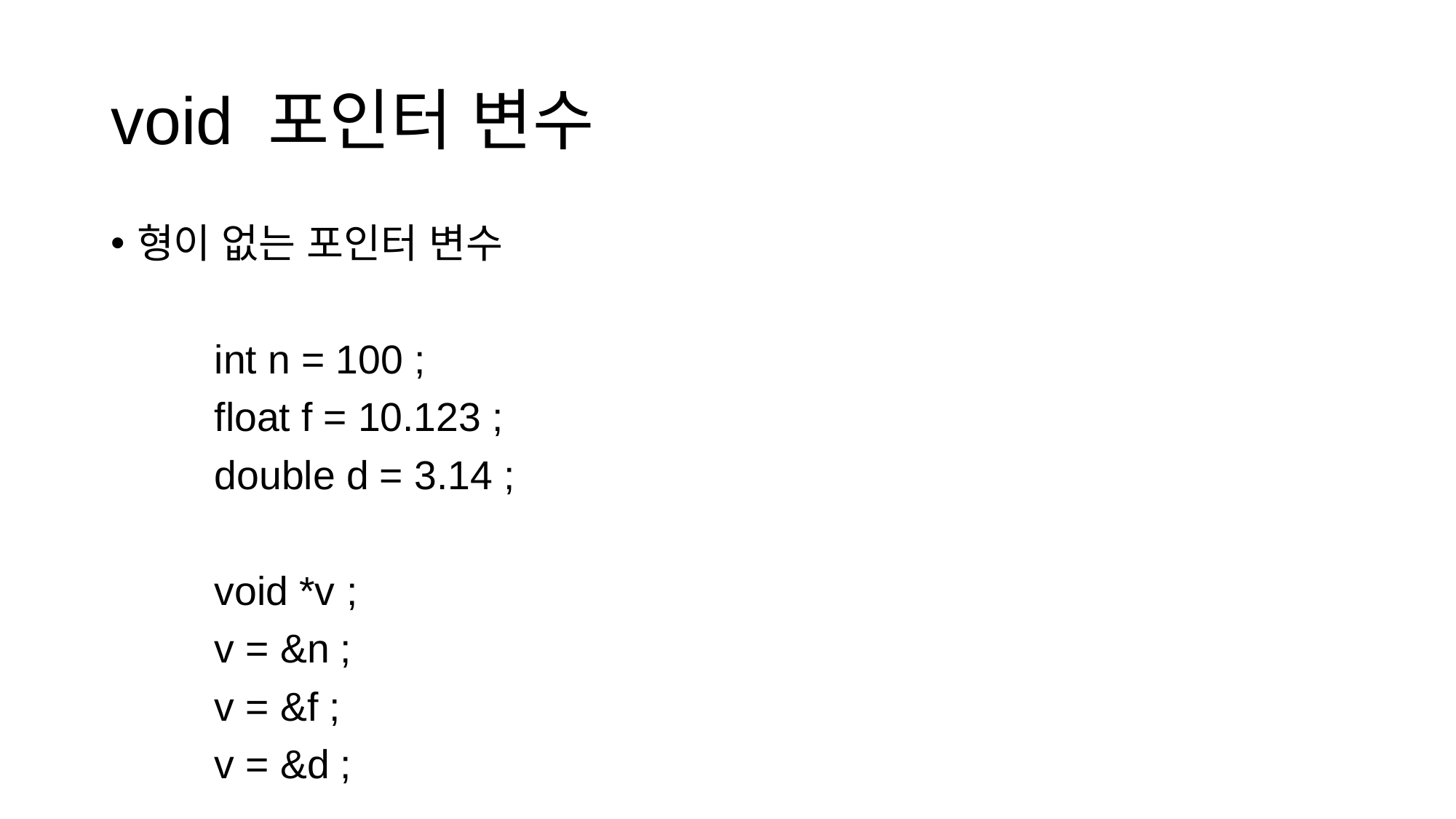

# void 포인터 변수
형이 없는 포인터 변수

	int n = 100 ;
	float f = 10.123 ;
	double d = 3.14 ;

	void *v ;
	v = &n ;
	v = &f ;
	v = &d ;